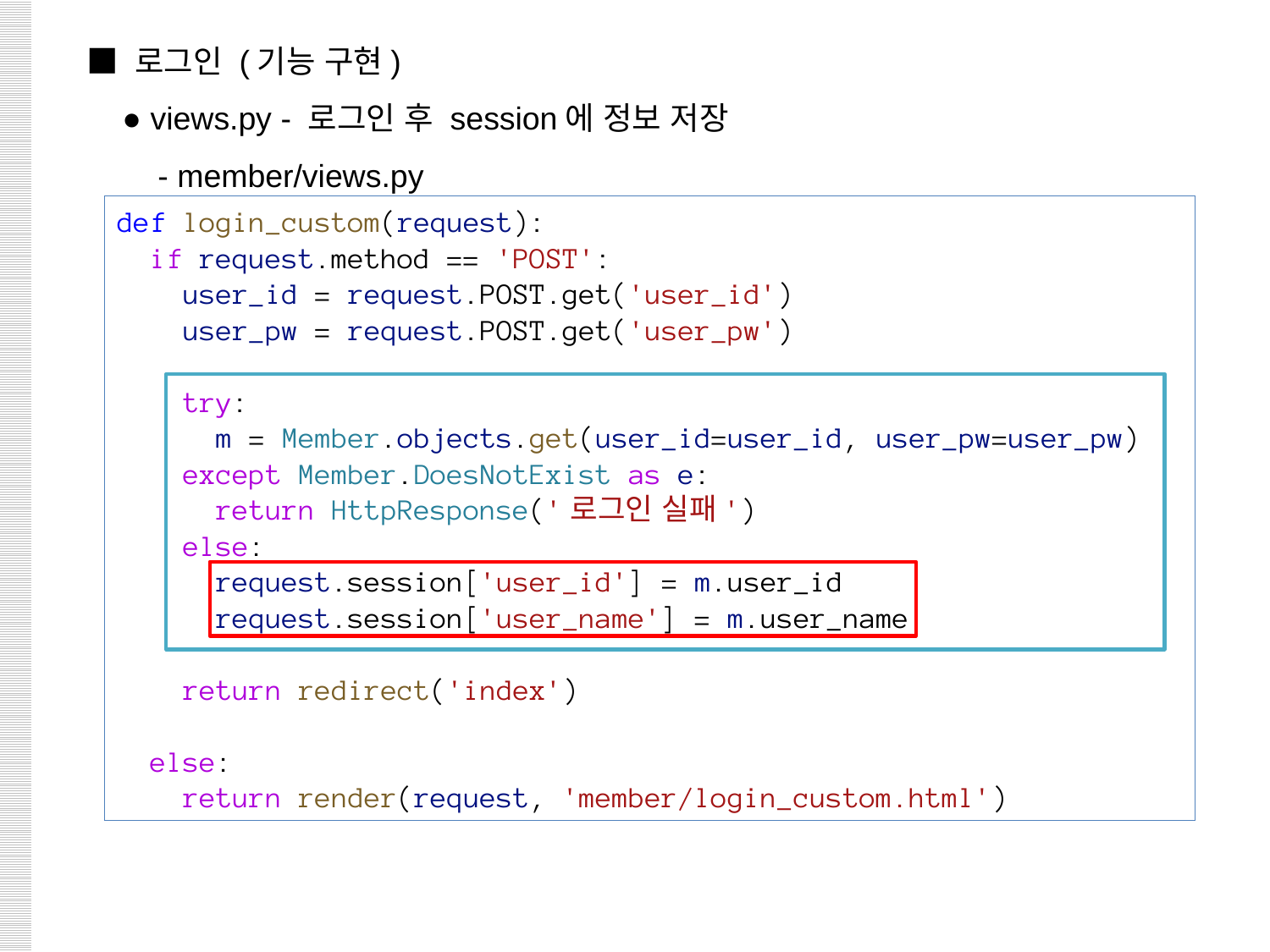

■ 로그인 (기능 구현)
    ● views.py - 로그인 후 session에 정보 저장
        - member/views.py
def login_custom(request):
  if request.method == 'POST':
    user_id = request.POST.get('user_id')
    user_pw = request.POST.get('user_pw')
    try:
      m = Member.objects.get(user_id=user_id, user_pw=user_pw)
    except Member.DoesNotExist as e:
      return HttpResponse('로그인 실패')
    else:
      request.session['user_id'] = m.user_id
      request.session['user_name'] = m.user_name

    return redirect('index')

  else:
    return render(request, 'member/login_custom.html')